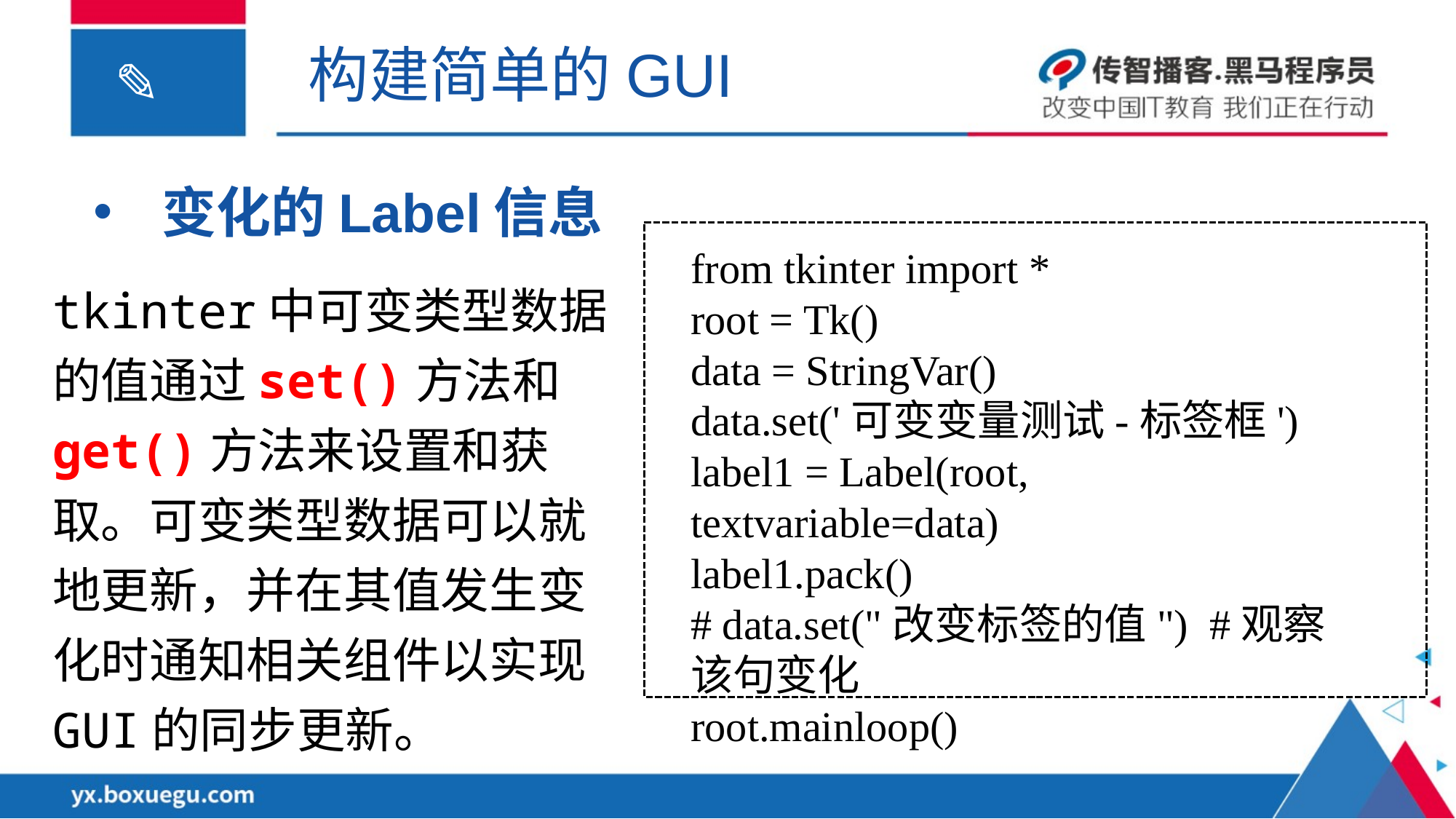

构建简单的GUI
变化的Label信息

from tkinter import *
root = Tk()
data = StringVar()
data.set('可变变量测试-标签框')
label1 = Label(root, textvariable=data)
label1.pack()
# data.set("改变标签的值")  #观察该句变化
root.mainloop()
tkinter中可变类型数据的值通过set()方法和get()方法来设置和获取。可变类型数据可以就地更新，并在其值发生变化时通知相关组件以实现GUI的同步更新。